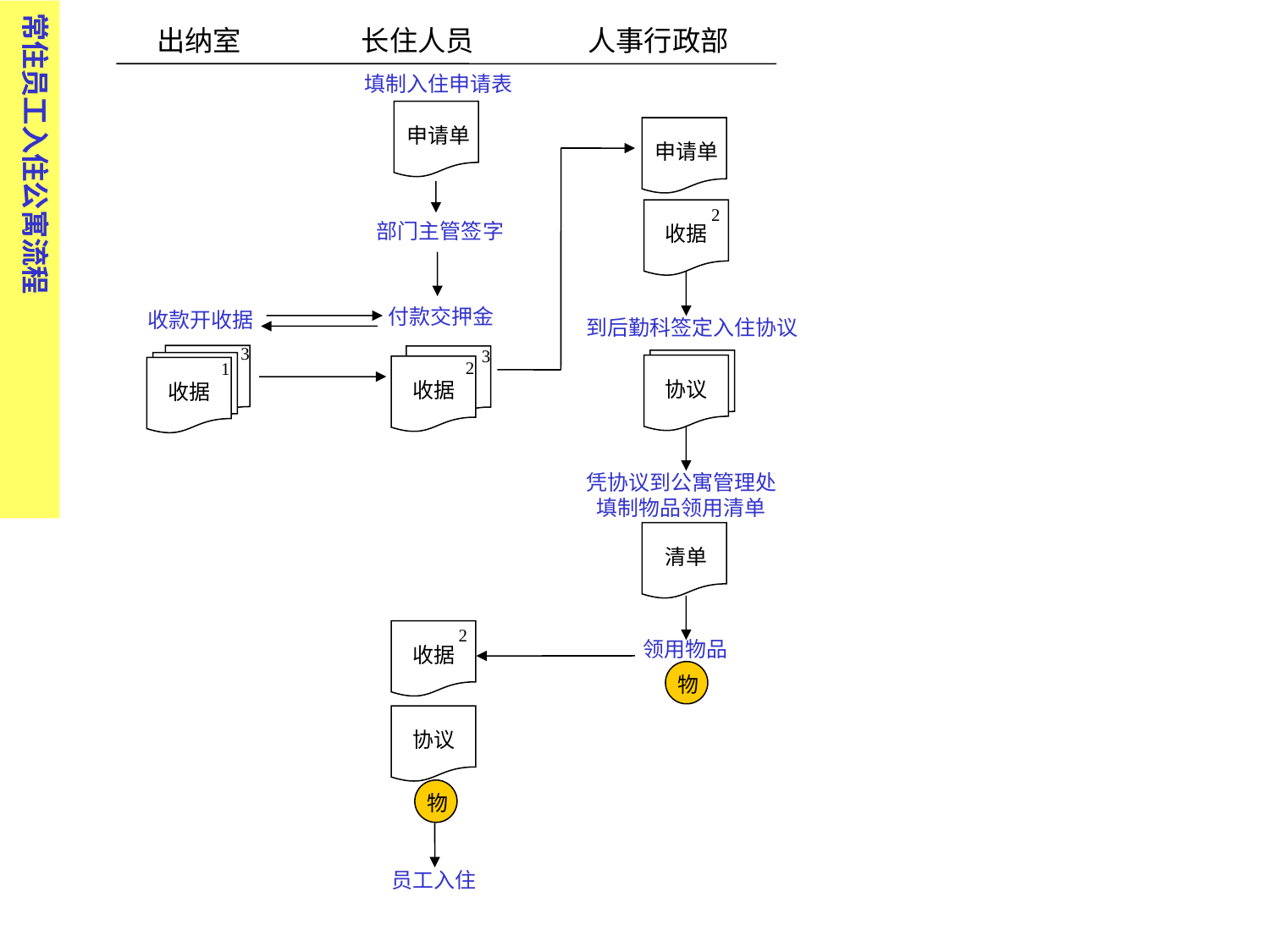

常住员工入住公寓流程
出纳室                   长住人员                  人事行政部

填制入住申请表

申请单
申请单

2

部门主管签字
收据

付款交押金
收款开收据
到后勤科签定入住协议

3
3

2

1

协议
收据
收据

凭协议到公寓管理处填制物品领用清单

清单

2

领用物品
收据

物

协议

物

员工入住
37